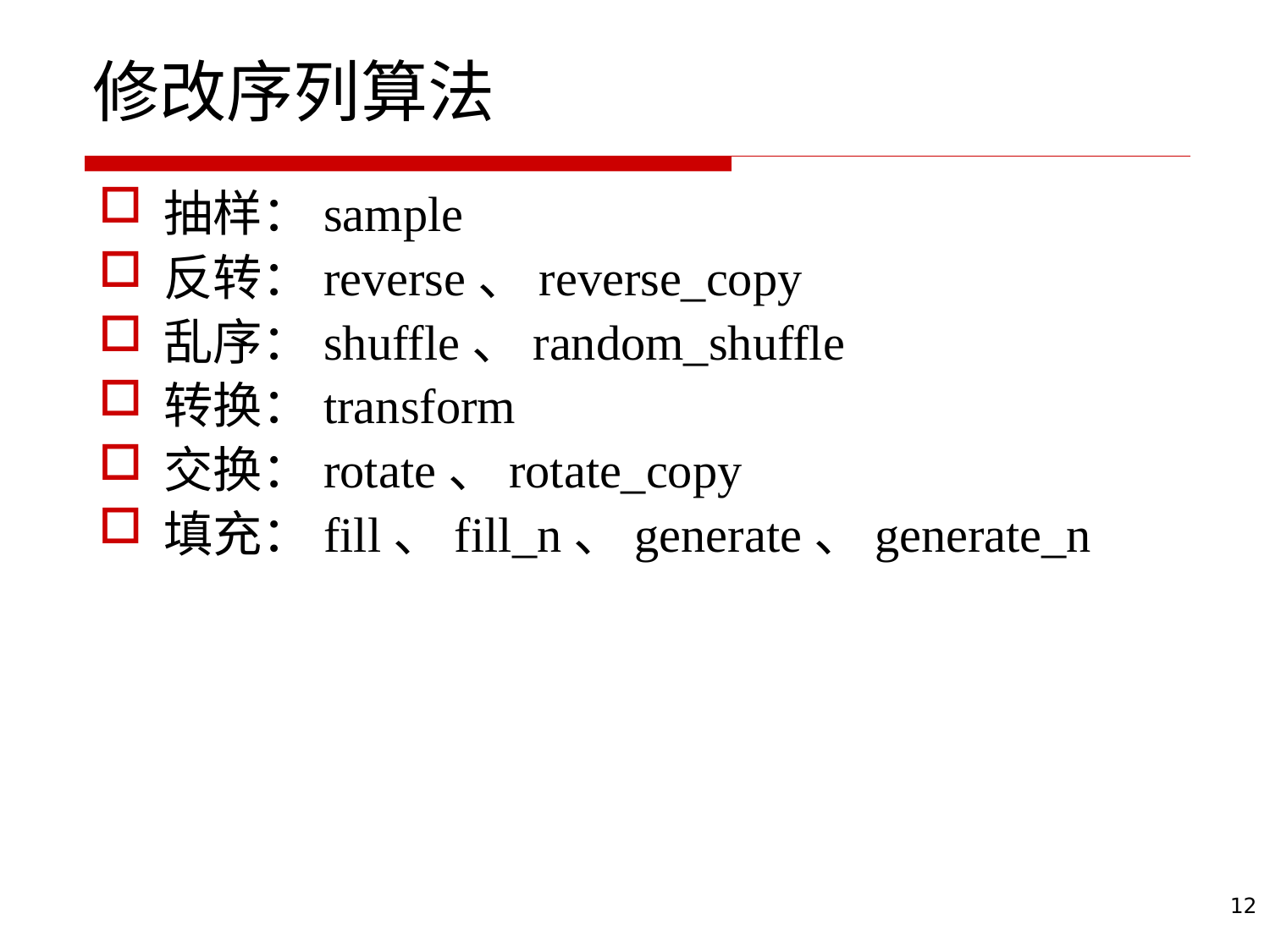

# 修改序列算法
抽样：sample
反转：reverse、reverse_copy
乱序：shuffle、random_shuffle
转换：transform
交换：rotate、rotate_copy
填充：fill、fill_n、generate、generate_n

12